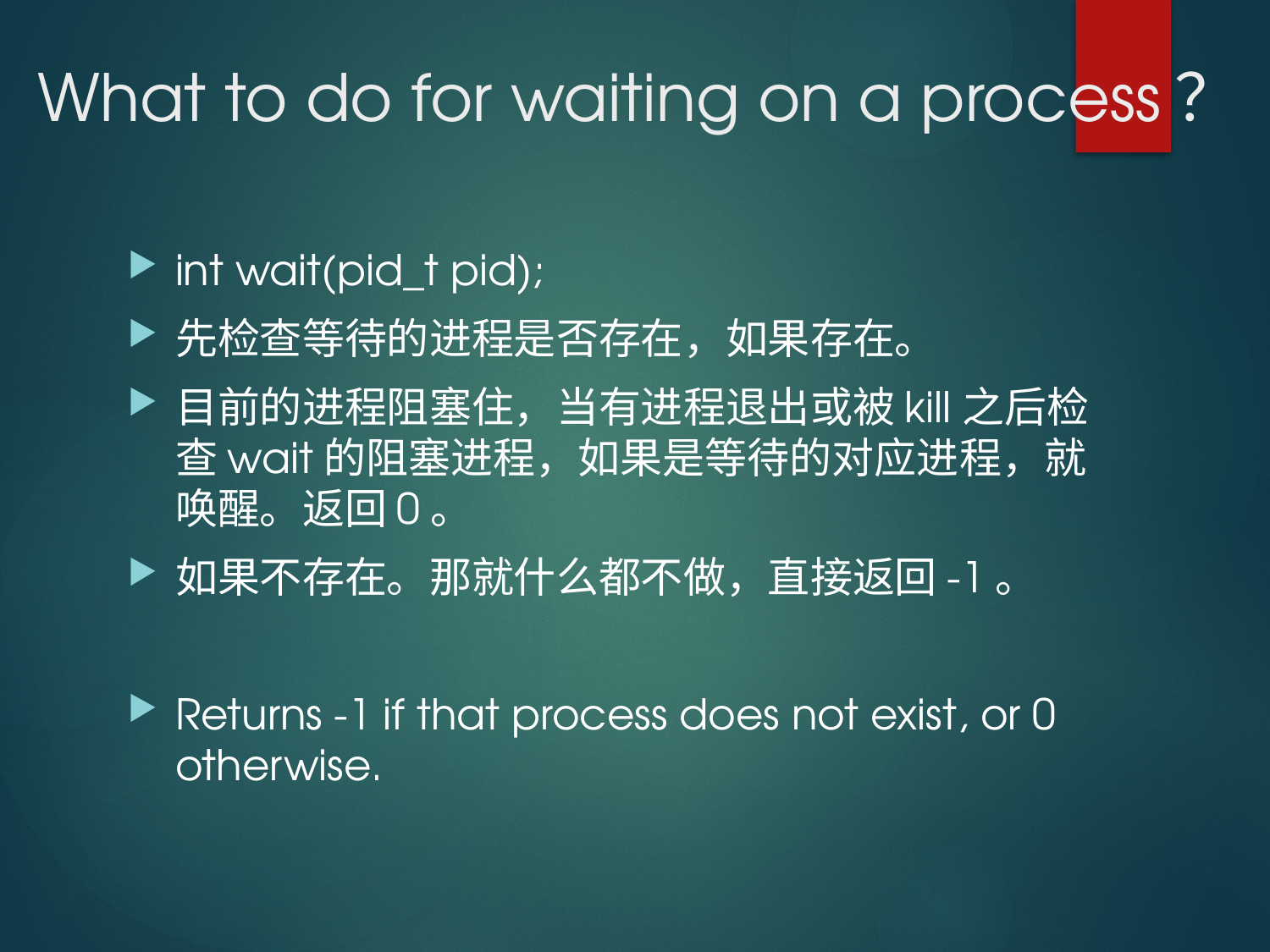

# What to do for waiting on a process？
int wait(pid_t pid);
先检查等待的进程是否存在，如果存在。
目前的进程阻塞住，当有进程退出或被kill之后检查wait的阻塞进程，如果是等待的对应进程，就唤醒。返回0。
如果不存在。那就什么都不做，直接返回-1。

Returns -1 if that process does not exist, or 0 otherwise.